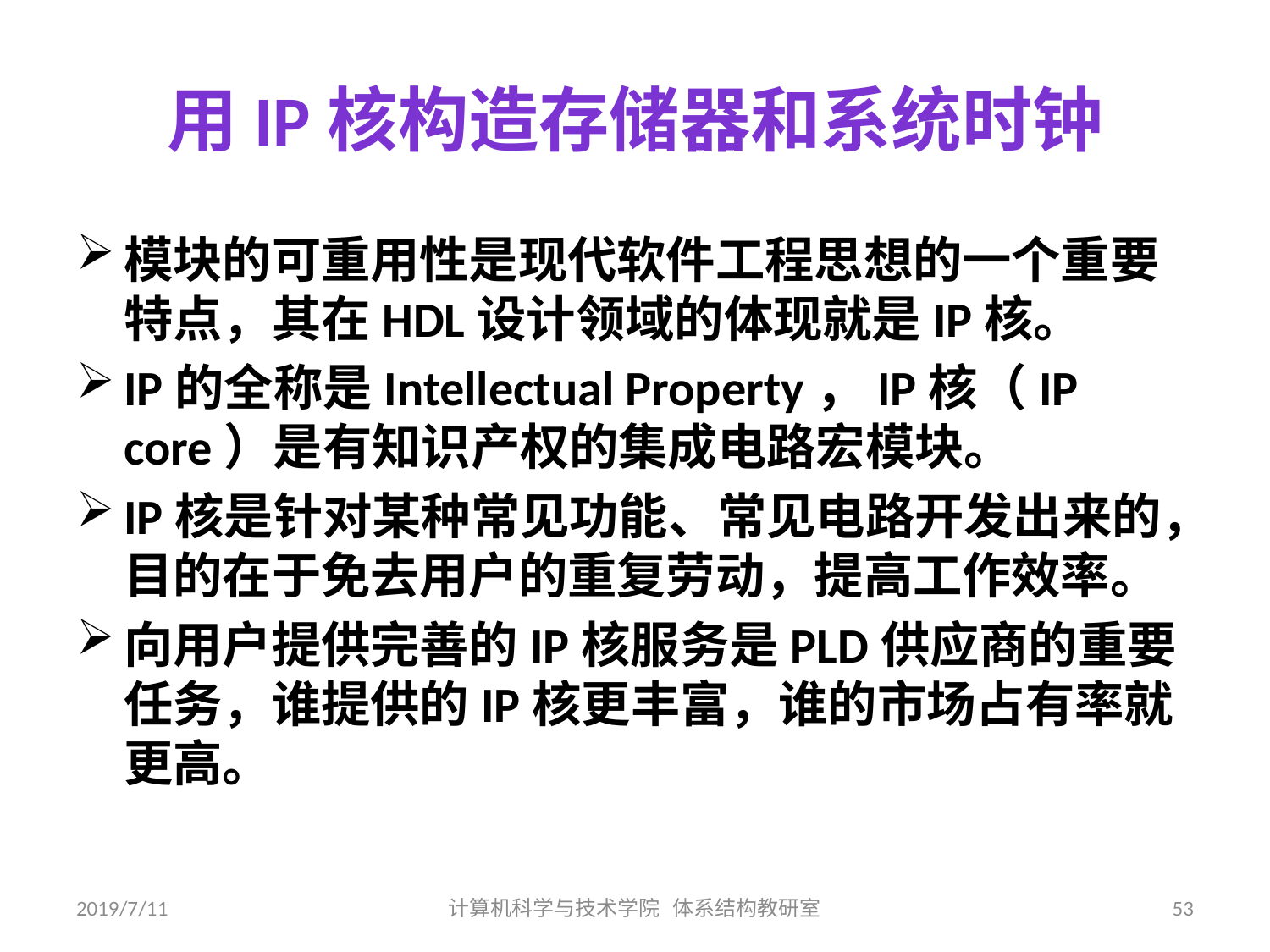

# 用IP核构造存储器和系统时钟
模块的可重用性是现代软件工程思想的一个重要特点，其在HDL设计领域的体现就是IP核。
IP的全称是Intellectual Property，IP核（IP core）是有知识产权的集成电路宏模块。
IP核是针对某种常见功能、常见电路开发出来的，目的在于免去用户的重复劳动，提高工作效率。
向用户提供完善的IP核服务是PLD供应商的重要任务，谁提供的IP核更丰富，谁的市场占有率就更高。

2019/7/11
计算机科学与技术学院  体系结构教研室
53